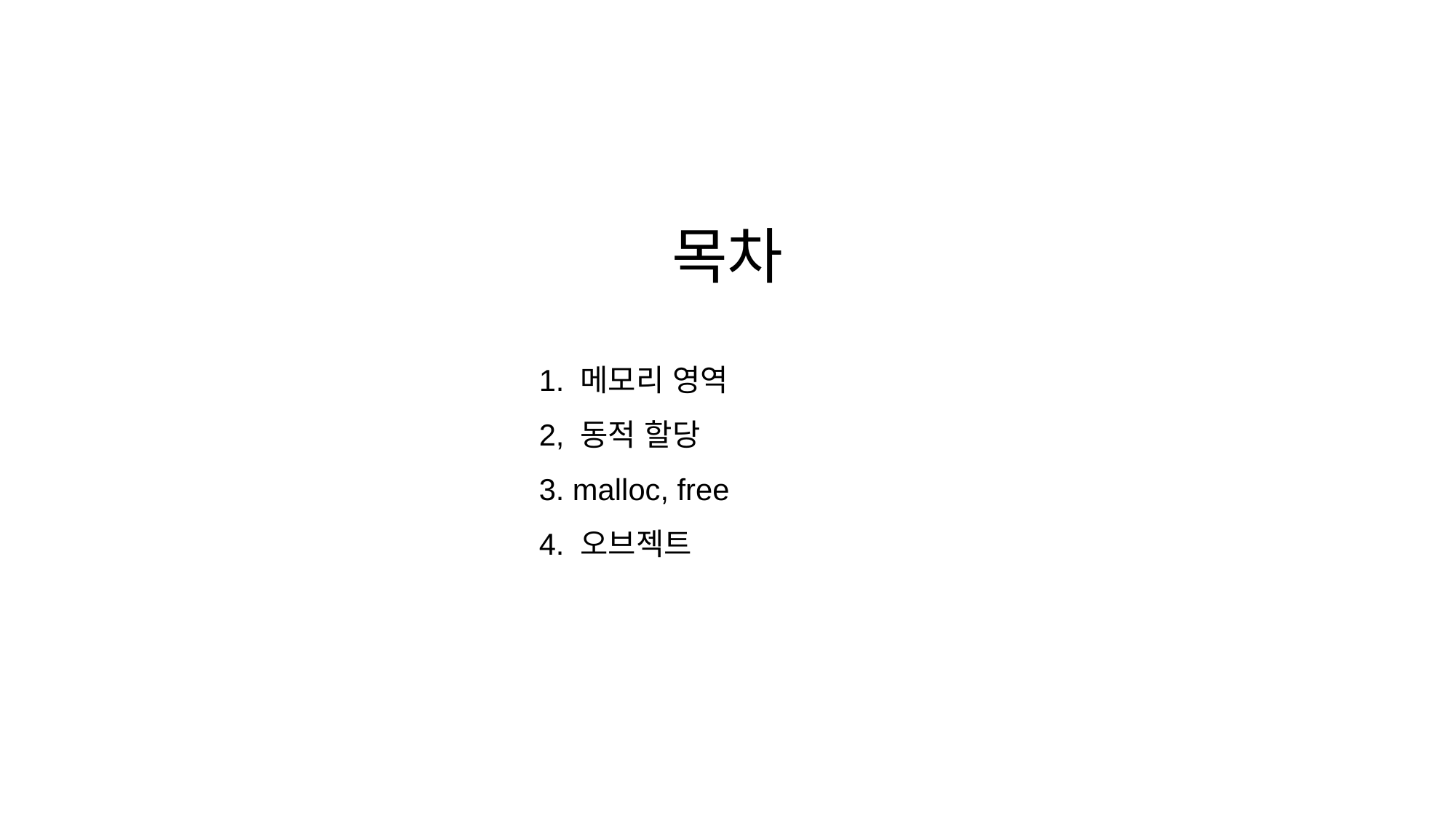

목차
1. 메모리 영역
2, 동적 할당
3. malloc, free
4. 오브젝트